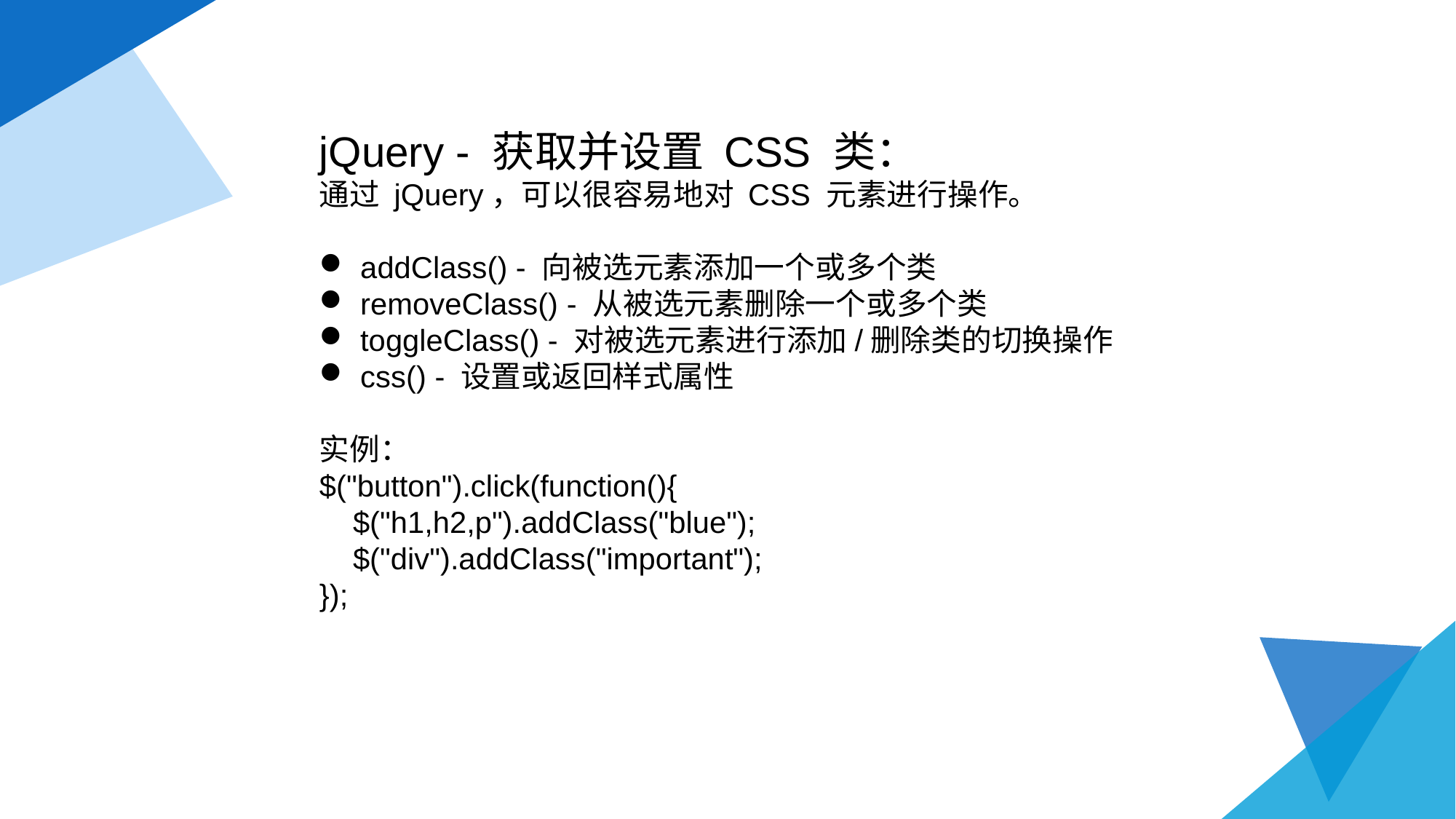

jQuery - 获取并设置 CSS 类：
通过 jQuery，可以很容易地对 CSS 元素进行操作。

addClass() - 向被选元素添加一个或多个类
removeClass() - 从被选元素删除一个或多个类
toggleClass() - 对被选元素进行添加/删除类的切换操作
css() - 设置或返回样式属性

实例：
$("button").click(function(){
    $("h1,h2,p").addClass("blue");
    $("div").addClass("important");
});